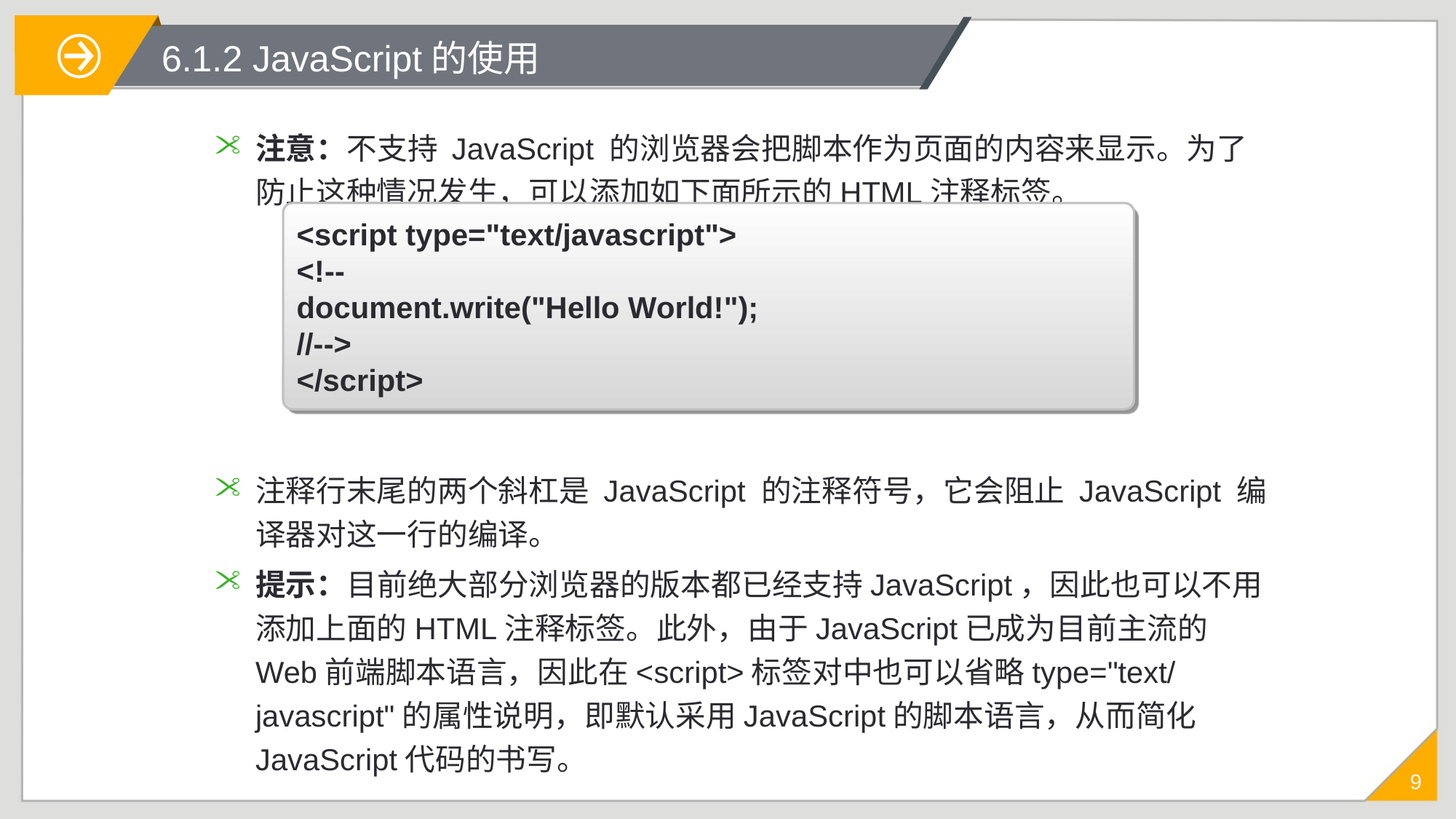

# 6.1.2 JavaScript的使用
注意：不支持 JavaScript 的浏览器会把脚本作为页面的内容来显示。为了防止这种情况发生，可以添加如下面所示的HTML注释标签。

注释行末尾的两个斜杠是 JavaScript 的注释符号，它会阻止 JavaScript 编译器对这一行的编译。
提示：目前绝大部分浏览器的版本都已经支持JavaScript，因此也可以不用添加上面的HTML注释标签。此外，由于JavaScript已成为目前主流的Web前端脚本语言，因此在<script>标签对中也可以省略type="text/javascript"的属性说明，即默认采用JavaScript的脚本语言，从而简化JavaScript代码的书写。

<script type="text/javascript">
<!--
document.write("Hello World!");
//-->
</script>